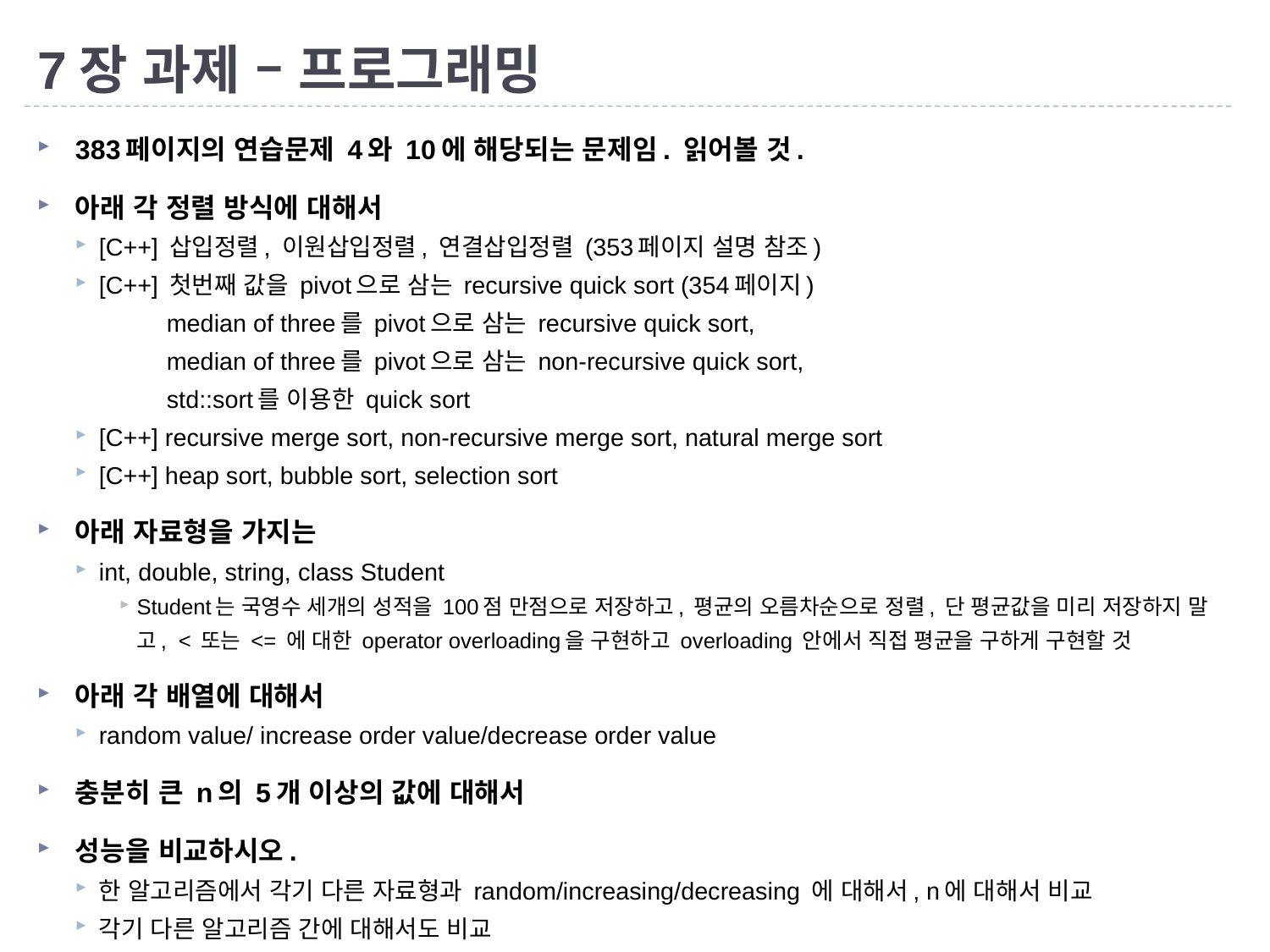

# 7장 과제 – 프로그래밍
383페이지의 연습문제 4와 10에 해당되는 문제임. 읽어볼 것.
아래 각 정렬 방식에 대해서
[C++] 삽입정렬, 이원삽입정렬, 연결삽입정렬 (353페이지 설명 참조)
[C++] 첫번째 값을 pivot으로 삼는 recursive quick sort (354페이지)
          median of three를 pivot으로 삼는 recursive quick sort,
          median of three를 pivot으로 삼는 non-recursive quick sort,
          std::sort를 이용한 quick sort
[C++] recursive merge sort, non-recursive merge sort, natural merge sort
[C++] heap sort, bubble sort, selection sort
아래 자료형을 가지는
int, double, string, class Student
Student는 국영수 세개의 성적을 100점 만점으로 저장하고, 평균의 오름차순으로 정렬, 단 평균값을 미리 저장하지 말고,  < 또는 <= 에 대한 operator overloading을 구현하고 overloading 안에서 직접 평균을 구하게 구현할 것
아래 각 배열에 대해서
random value/ increase order value/decrease order value
충분히 큰 n의 5개 이상의 값에 대해서
성능을 비교하시오.
한 알고리즘에서 각기 다른 자료형과 random/increasing/decreasing 에 대해서, n에 대해서 비교
각기 다른 알고리즘 간에 대해서도 비교